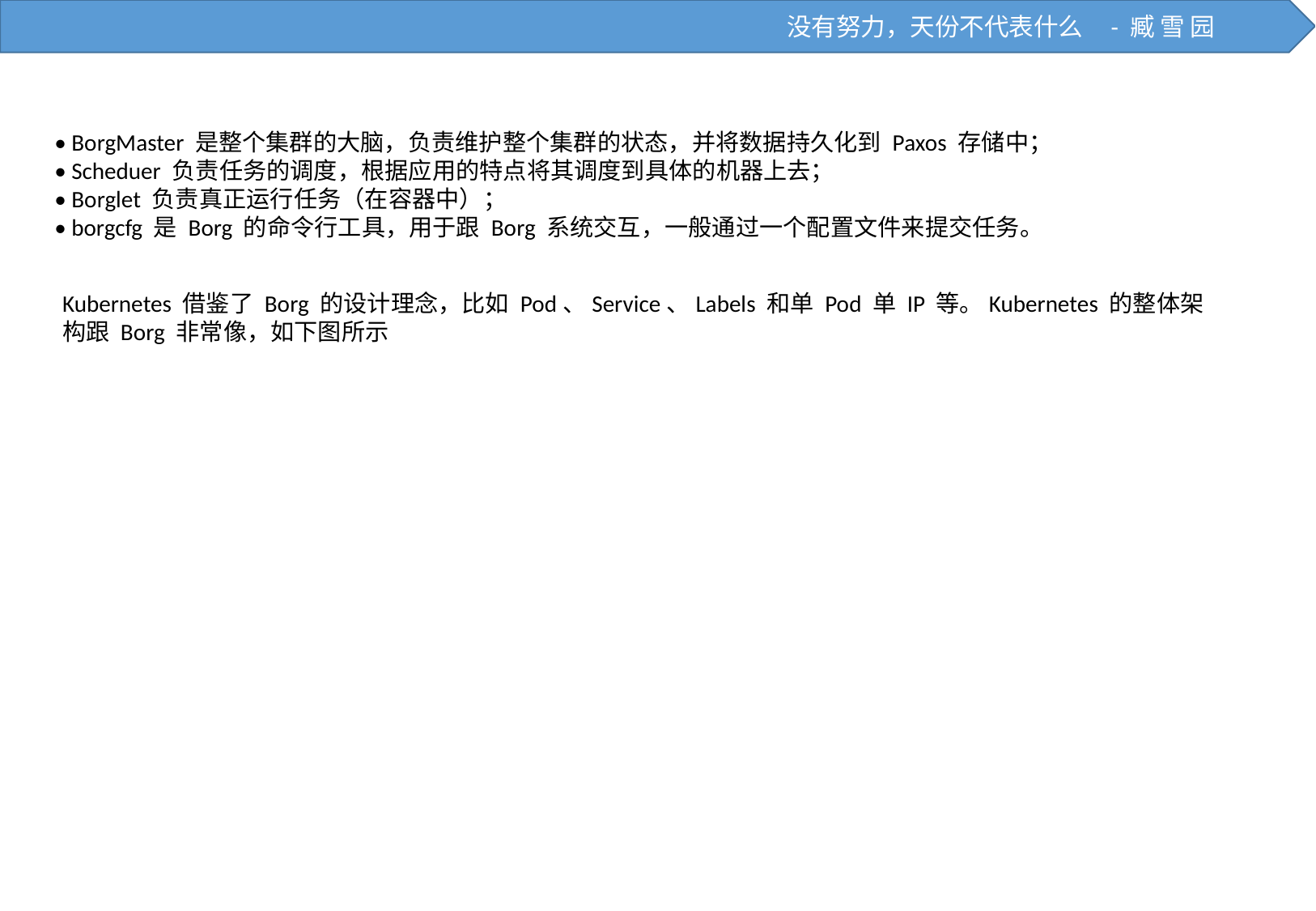

没有努力，天份不代表什么    - 臧 雪 园
• BorgMaster 是整个集群的大脑，负责维护整个集群的状态，并将数据持久化到 Paxos 存储中；
• Scheduer 负责任务的调度，根据应用的特点将其调度到具体的机器上去；
• Borglet 负责真正运行任务（在容器中）；
• borgcfg 是 Borg 的命令行工具，用于跟 Borg 系统交互，一般通过一个配置文件来提交任务。
Kubernetes 借鉴了 Borg 的设计理念，比如 Pod、Service、Labels 和单 Pod 单 IP 等。Kubernetes 的整体架构跟 Borg 非常像，如下图所示